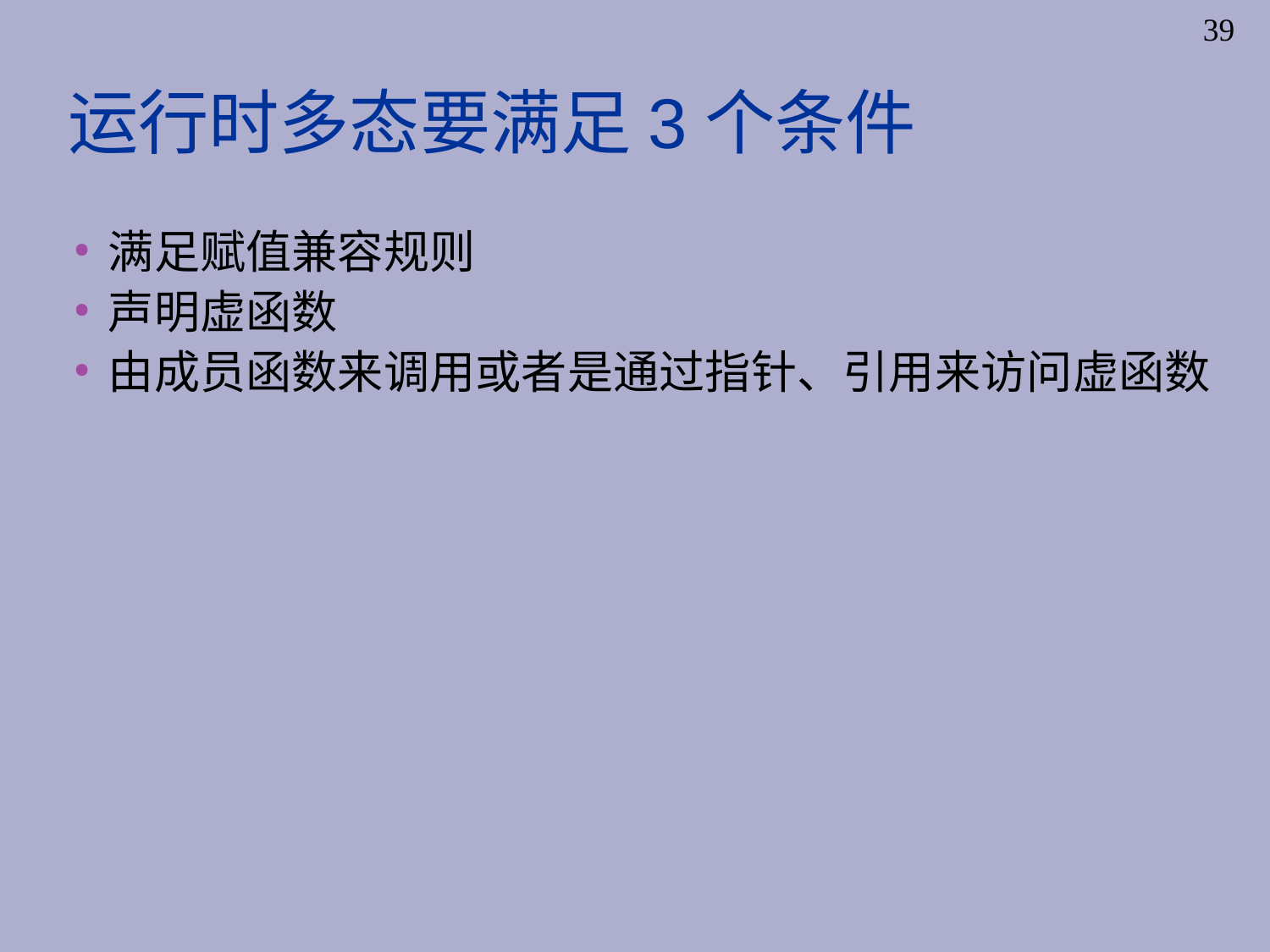

39
# 运行时多态要满足3个条件
满足赋值兼容规则
声明虚函数
由成员函数来调用或者是通过指针、引用来访问虚函数